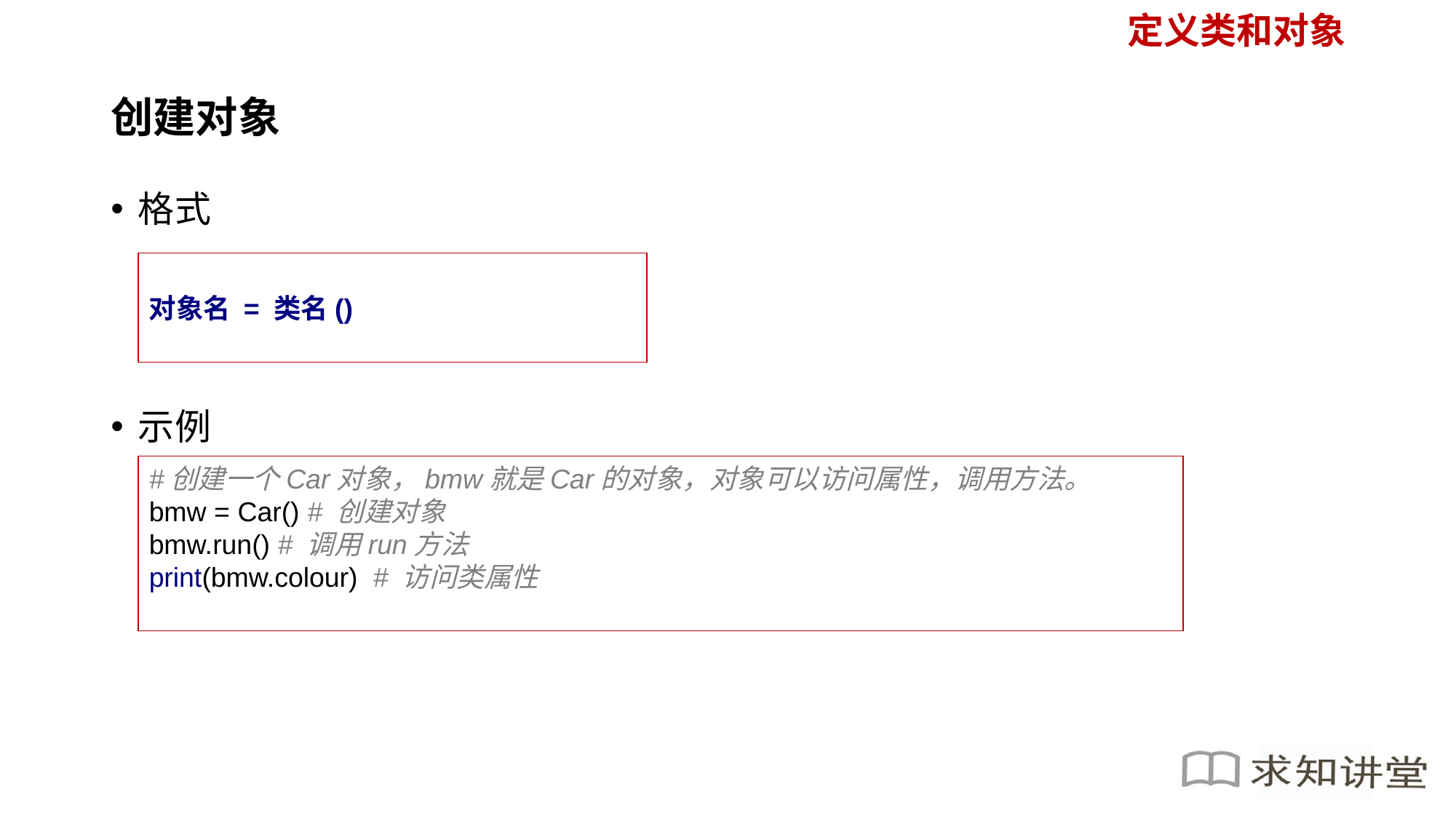

定义类和对象
# 创建对象
格式

示例
对象名 = 类名()

#创建一个Car对象，bmw就是Car的对象，对象可以访问属性，调用方法。
bmw = Car() # 创建对象
bmw.run() # 调用run方法
print(bmw.colour)  # 访问类属性